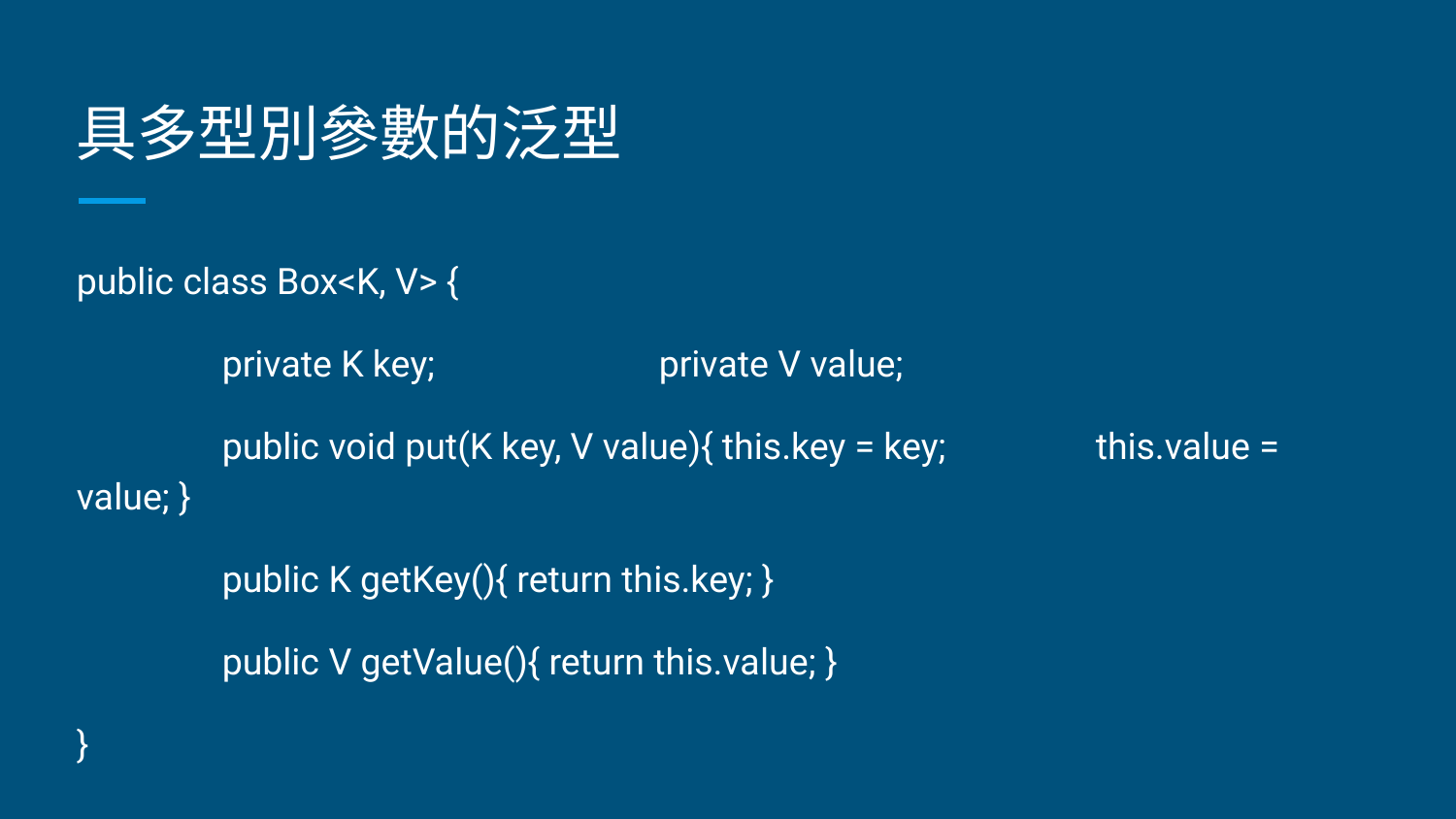

# 具多型別參數的泛型
public class Box<K, V> {
	private K key;		private V value;
	public void put(K key, V value){ this.key = key;		this.value = value; }
	public K getKey(){ return this.key; }
	public V getValue(){ return this.value; }
}